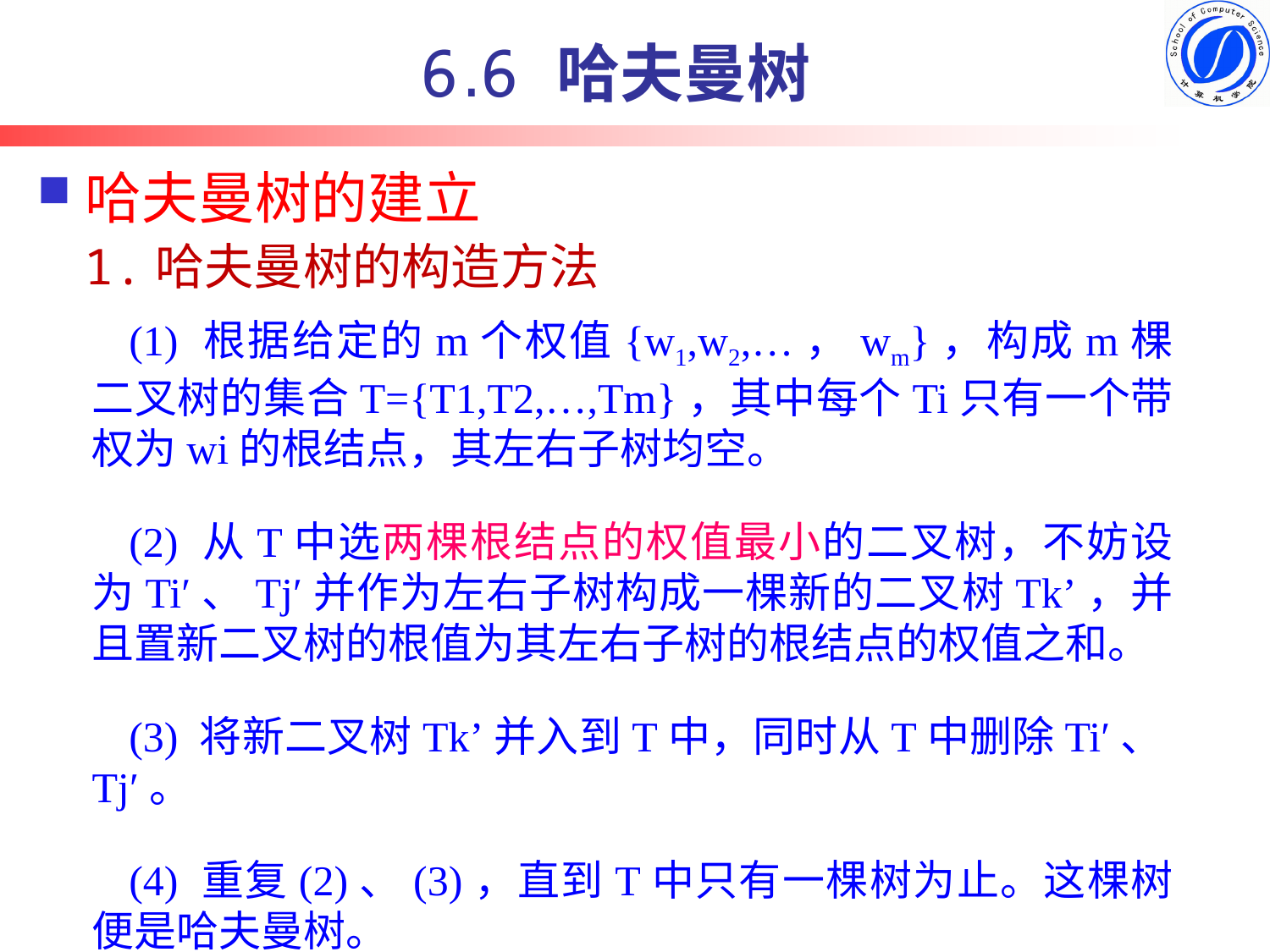

6.6 哈夫曼树
# 哈夫曼树的建立
1.哈夫曼树的构造方法
(1) 根据给定的m个权值{w1,w2,…，wm}，构成m棵二叉树的集合T={T1,T2,…,Tm}，其中每个Ti只有一个带权为wi的根结点，其左右子树均空。
(2) 从T中选两棵根结点的权值最小的二叉树，不妨设为Ti′、Tj′并作为左右子树构成一棵新的二叉树Tk’，并且置新二叉树的根值为其左右子树的根结点的权值之和。
(3) 将新二叉树Tk’并入到T中，同时从T中删除Ti′、Tj′。
(4) 重复(2)、(3)，直到T中只有一棵树为止。这棵树便是哈夫曼树。